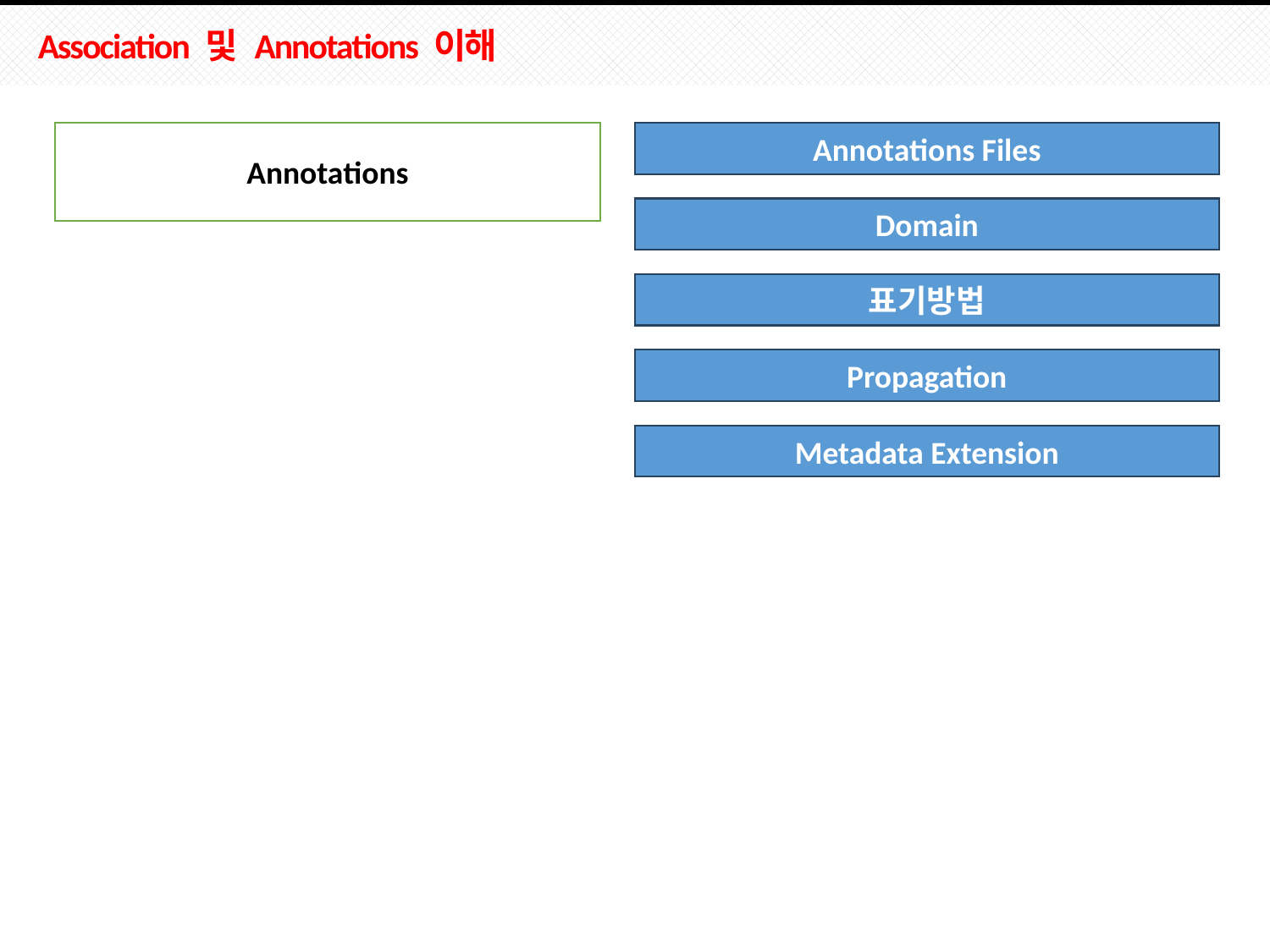

# Association 및 Annotations 이해
Annotations
Annotations Files
Domain
표기방법
Propagation
Metadata Extension